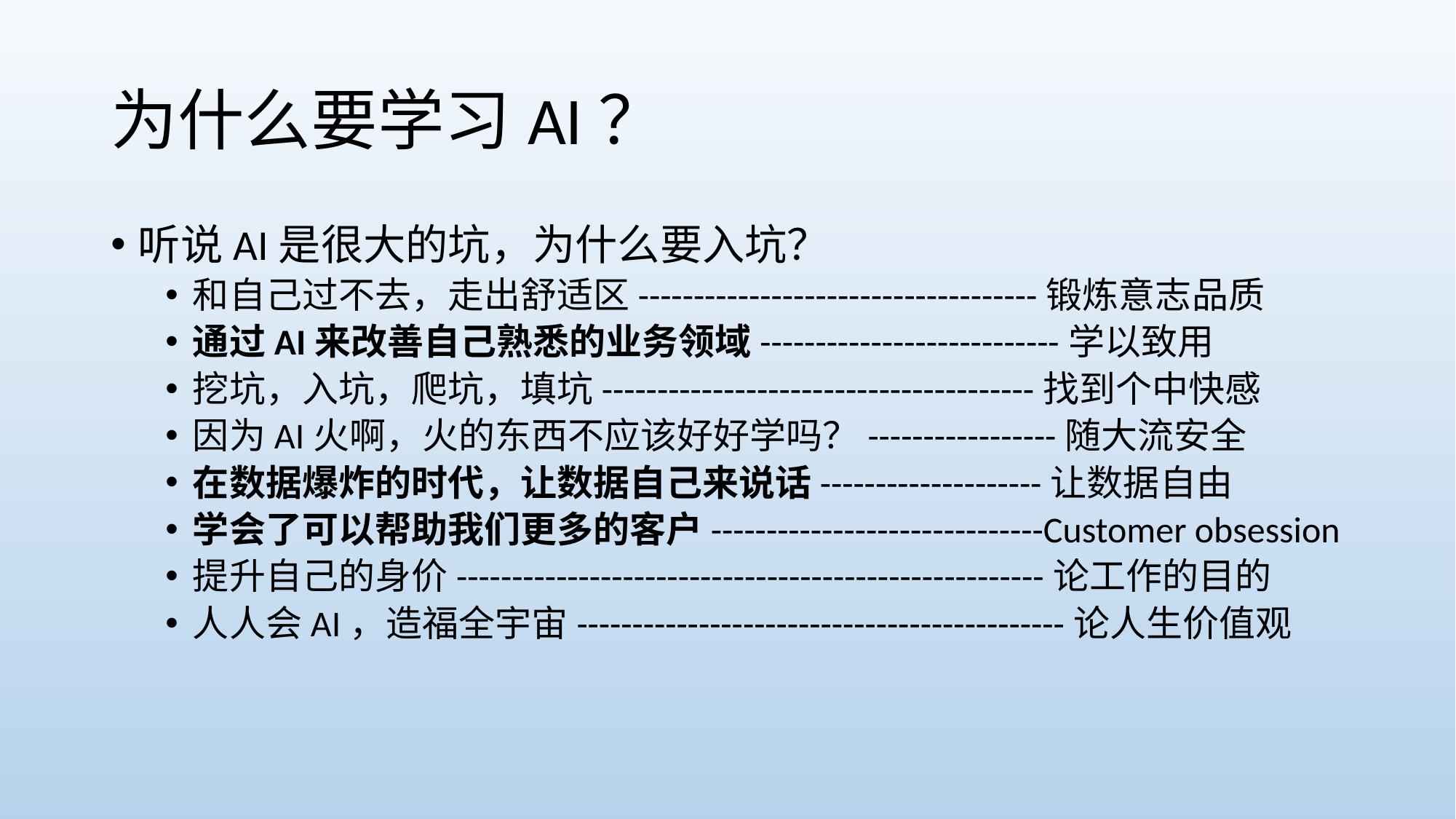

# 为什么要学习AI？
听说AI是很大的坑，为什么要入坑？
和自己过不去，走出舒适区------------------------------------锻炼意志品质
通过AI来改善自己熟悉的业务领域---------------------------学以致用
挖坑，入坑，爬坑，填坑---------------------------------------找到个中快感
因为AI火啊，火的东西不应该好好学吗？-----------------随大流安全
在数据爆炸的时代，让数据自己来说话--------------------让数据自由
学会了可以帮助我们更多的客户------------------------------Customer obsession
提升自己的身价-----------------------------------------------------论工作的目的
人人会AI，造福全宇宙--------------------------------------------论人生价值观